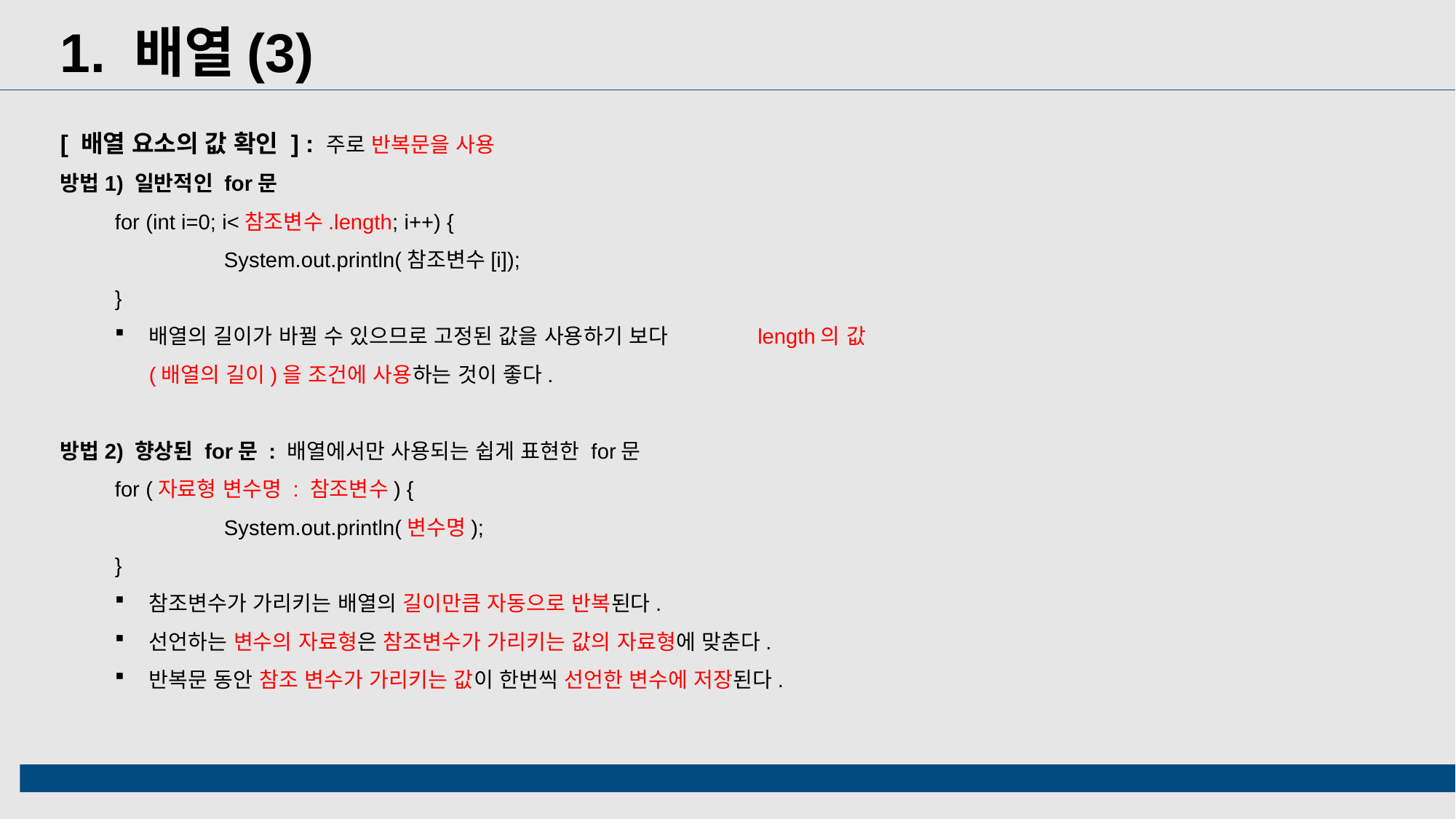

1. 배열(3)
[ 배열 요소의 값 확인 ] : 주로 반복문을 사용
방법1) 일반적인 for문
for (int i=0; i<참조변수.length; i++) {
	System.out.println(참조변수[i]);
}
배열의 길이가 바뀔 수 있으므로 고정된 값을 사용하기 보다              length의 값(배열의 길이)을 조건에 사용하는 것이 좋다.

방법2) 향상된 for문 : 배열에서만 사용되는 쉽게 표현한 for문
for (자료형 변수명 : 참조변수) {
	System.out.println(변수명);
}
참조변수가 가리키는 배열의 길이만큼 자동으로 반복된다.
선언하는 변수의 자료형은 참조변수가 가리키는 값의 자료형에 맞춘다.
반복문 동안 참조 변수가 가리키는 값이 한번씩 선언한 변수에 저장된다.